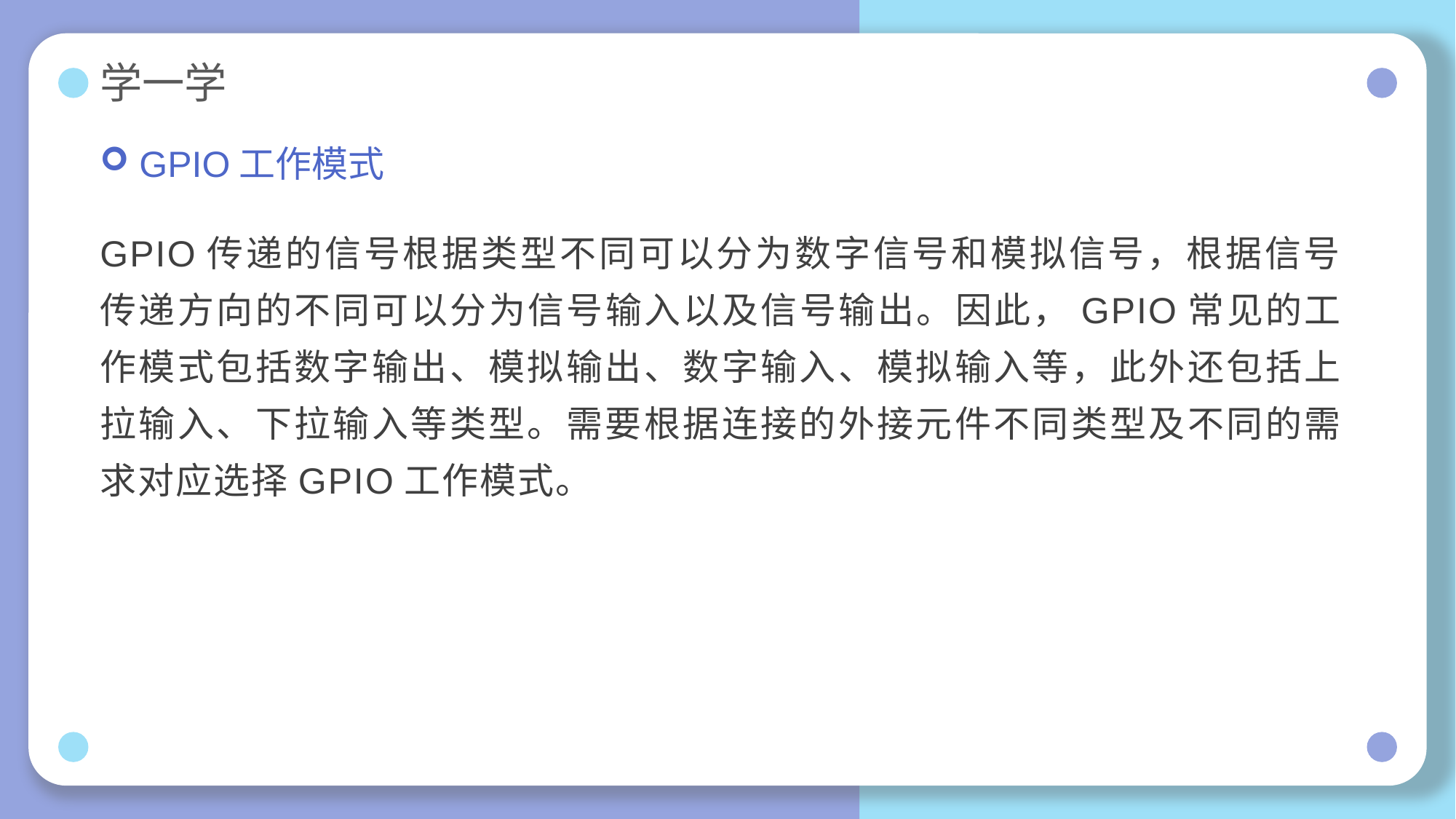

# 学一学
 GPIO工作模式
GPIO传递的信号根据类型不同可以分为数字信号和模拟信号，根据信号传递方向的不同可以分为信号输入以及信号输出。因此，GPIO常见的工作模式包括数字输出、模拟输出、数字输入、模拟输入等，此外还包括上拉输入、下拉输入等类型。需要根据连接的外接元件不同类型及不同的需求对应选择GPIO工作模式。